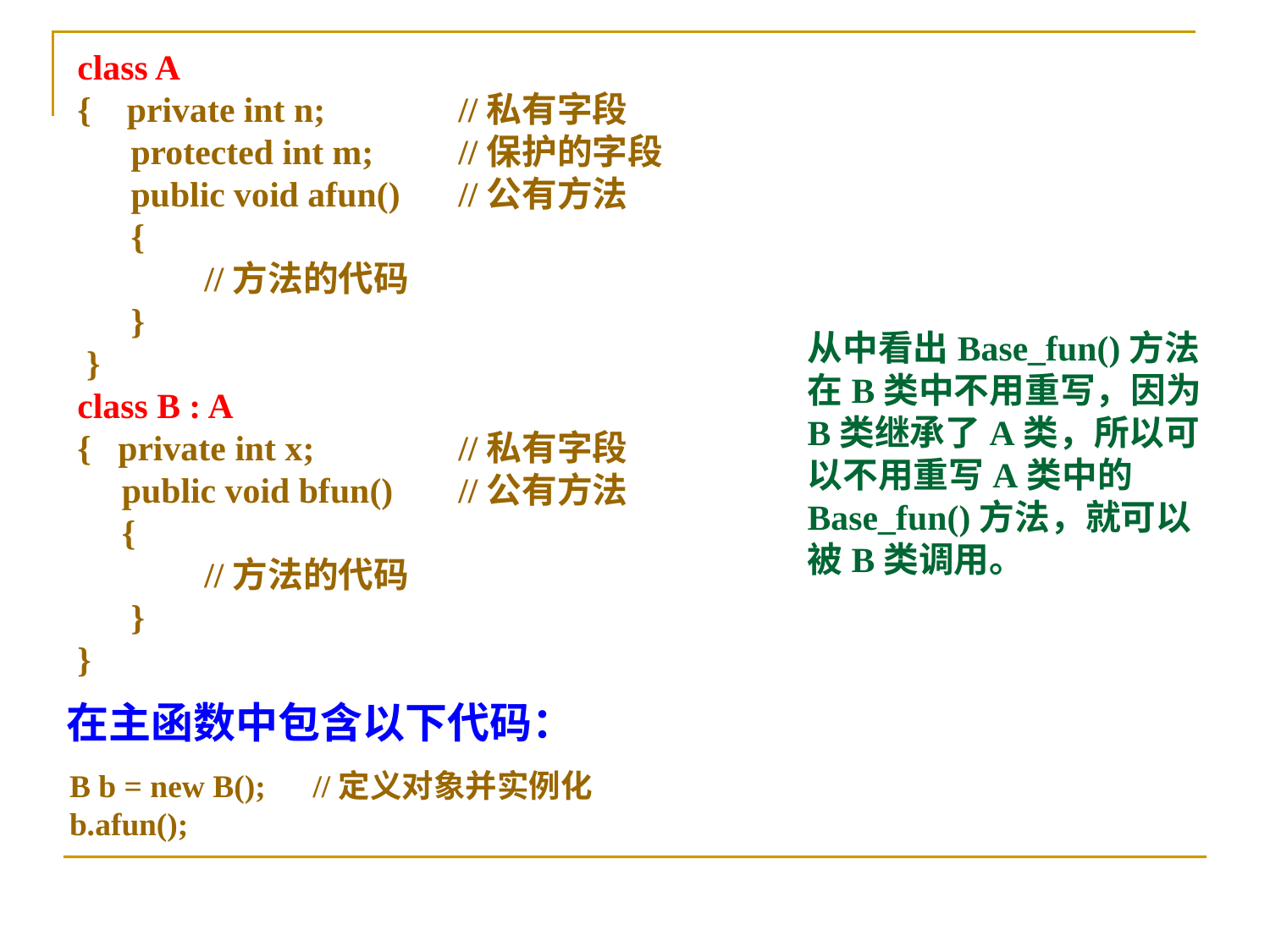

class A
{    private int n;　	//私有字段
      protected int m;    	//保护的字段
      public void afun()　	//公有方法
      {
    	//方法的代码
      }
 }
class B : A
{   private int x;　	//私有字段
     public void bfun()	//公有方法
     {
     	//方法的代码
      }
}
从中看出Base_fun()方法在B类中不用重写，因为B类继承了A类，所以可以不用重写A类中的Base_fun()方法，就可以被B类调用。
  在主函数中包含以下代码：
    B b = new B();　//定义对象并实例化
    b.afun();